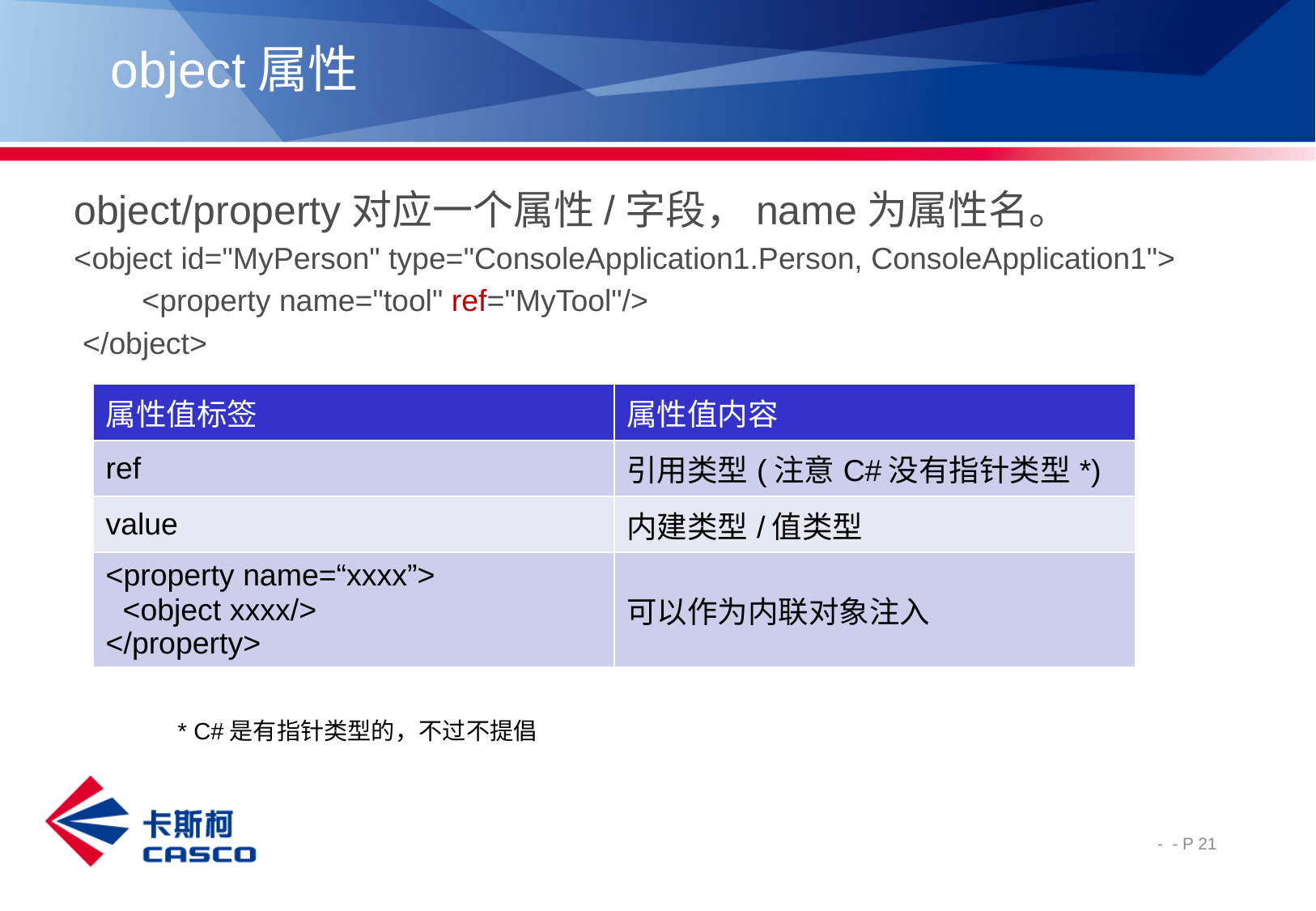

# object属性
object/property对应一个属性/字段，name为属性名。
<object id="MyPerson" type="ConsoleApplication1.Person, ConsoleApplication1">
        <property name="tool" ref="MyTool"/>
 </object>

| 属性值标签 | 属性值内容 |
| --- | --- |
| ref | 引用类型(注意C#没有指针类型\*) |
| value | 内建类型/值类型 |
| <property name=“xxxx”> <object xxxx/> </property> | 可以作为内联对象注入 |
* C#是有指针类型的，不过不提倡
 -  - P 21